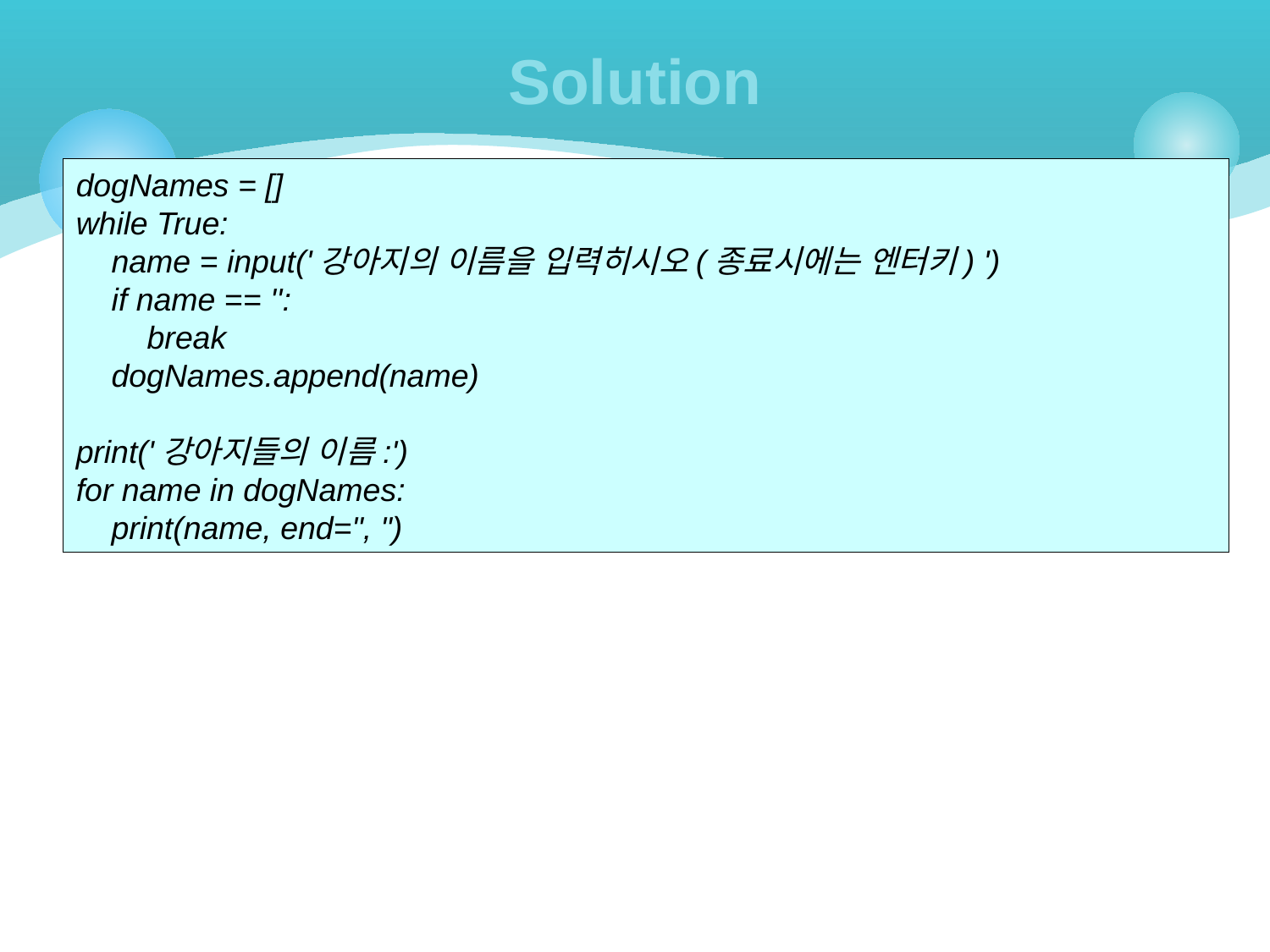

# Solution
dogNames = []
while True:
    name = input('강아지의 이름을 입력히시오(종료시에는 엔터키) ')
    if name == '':
        break
    dogNames.append(name)

print('강아지들의 이름:')
for name in dogNames:
    print(name, end=", ")